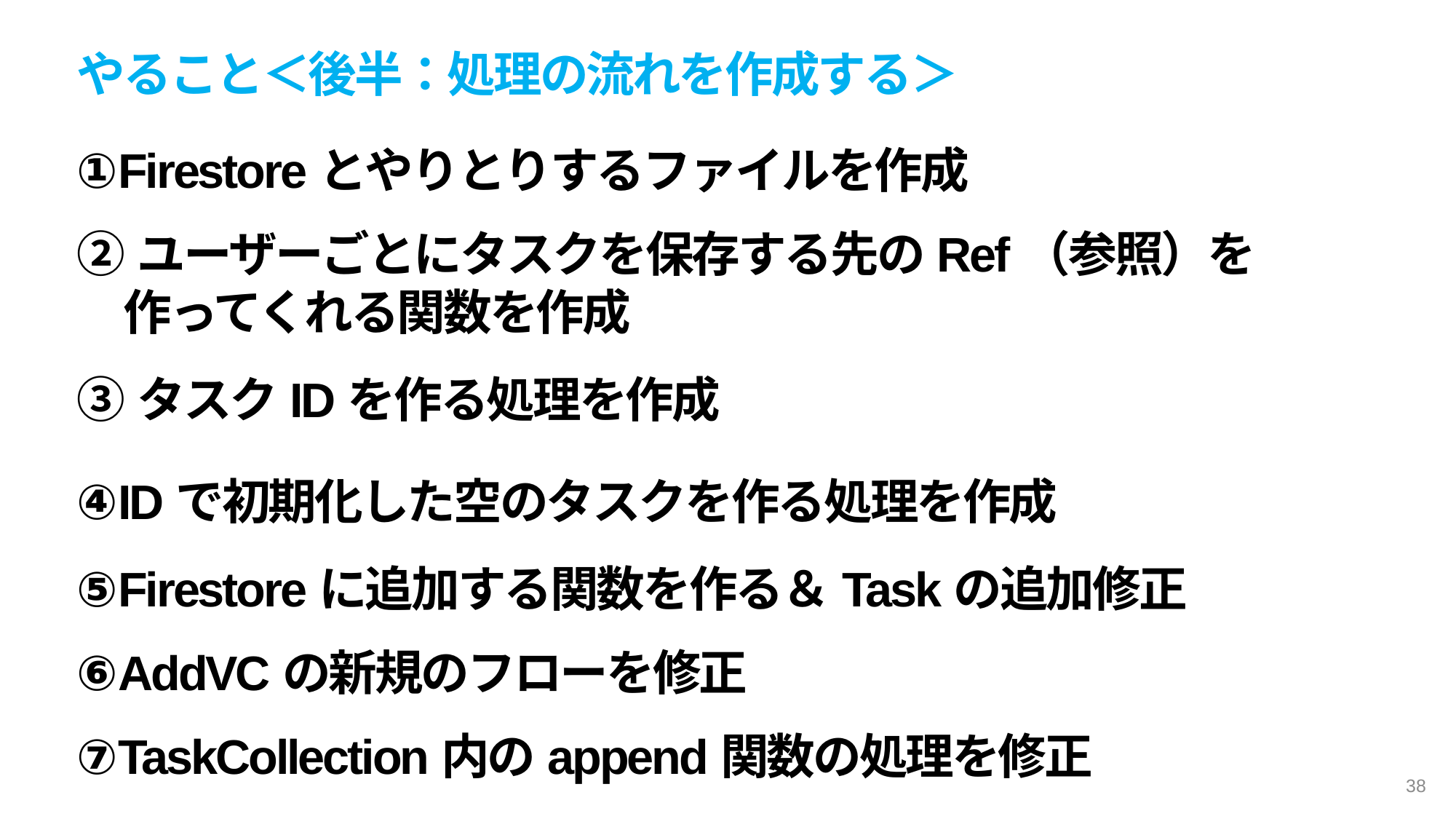

やること＜後半：処理の流れを作成する＞
①Firestoreとやりとりするファイルを作成

②ユーザーごとにタスクを保存する先のRef（参照）を
　作ってくれる関数を作成

③タスクIDを作る処理を作成

④IDで初期化した空のタスクを作る処理を作成

⑤Firestoreに追加する関数を作る＆Taskの追加修正

⑥AddVCの新規のフローを修正

⑦TaskCollection内のappend関数の処理を修正
38